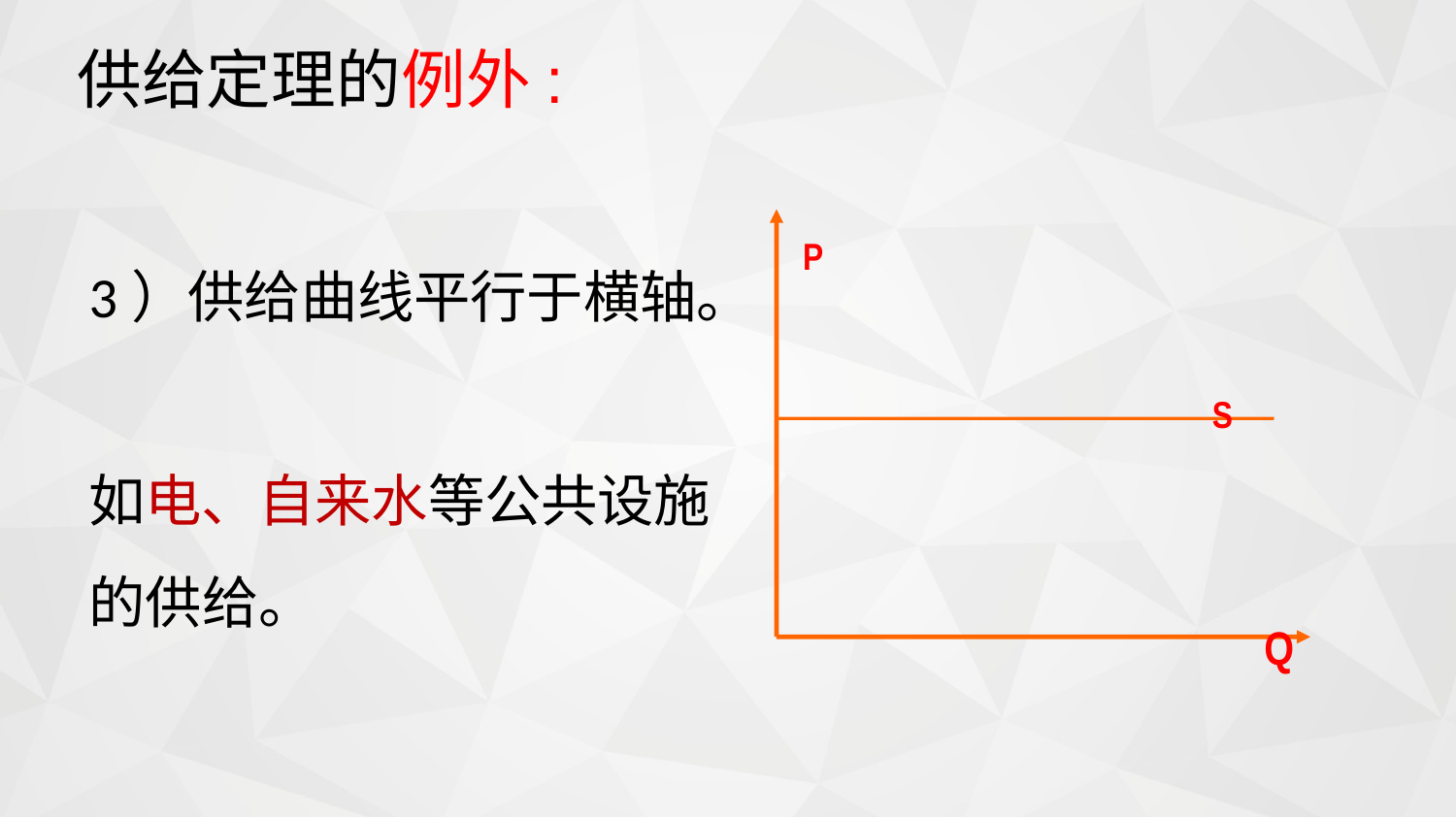

供给定理的例外:
P

# 3）供给曲线平行于横轴。 如电、自来水等公共设施的供给。
S

Q

28